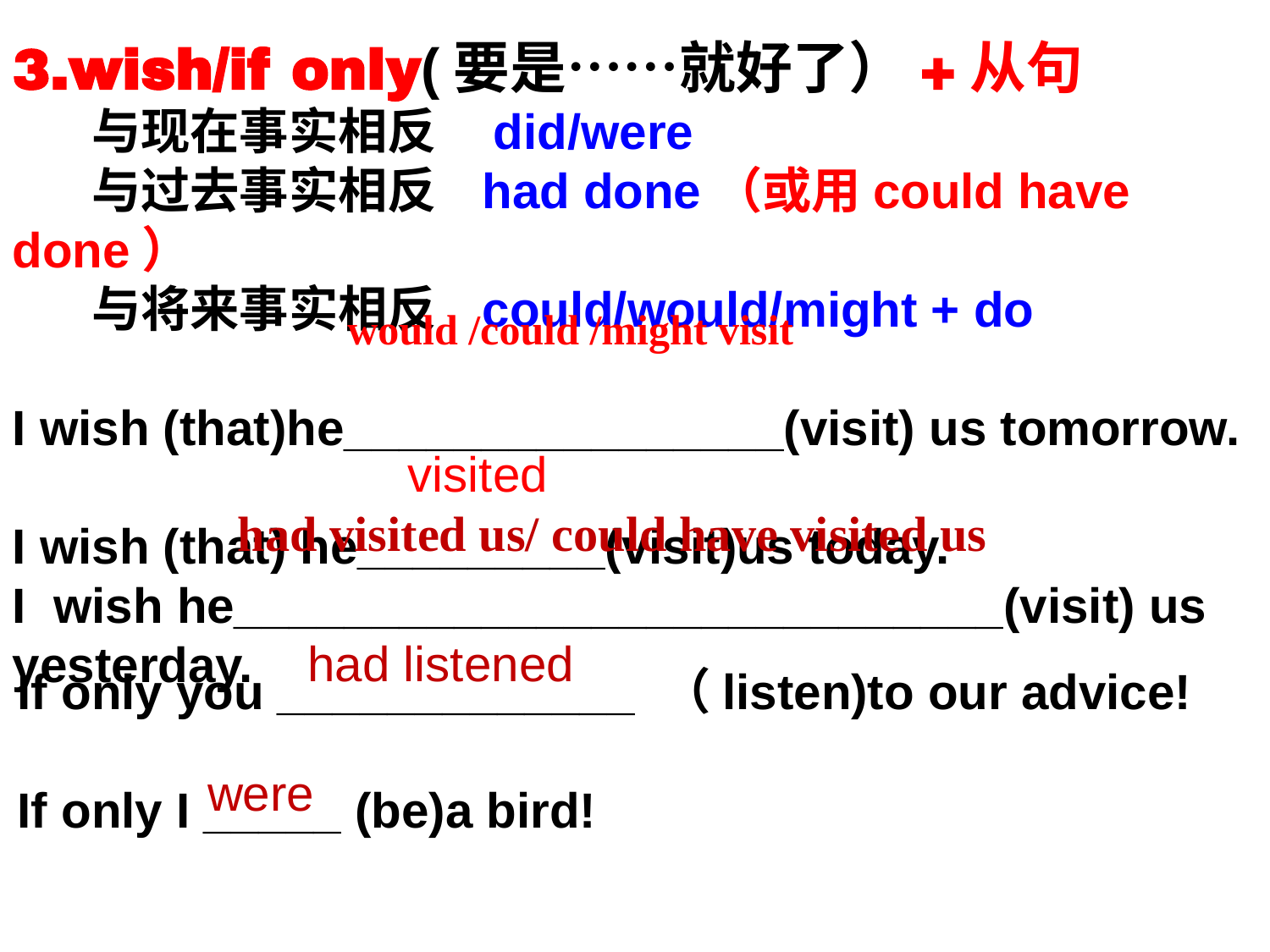

3.wish/if only(要是……就好了）+从句
      与现在事实相反    did/were
      与过去事实相反   had done（或用could have done）
      与将来事实相反   could/would/might + do

I wish (that)he________________(visit) us tomorrow.

I wish (that) he_________(visit)us today.
I  wish he____________________________(visit) us yesterday.

would /could /might visit
visited

If only you _____________ （listen)to our advice!

If only I _____ (be)a bird!

had visited us/ could have visited us
had listened
were